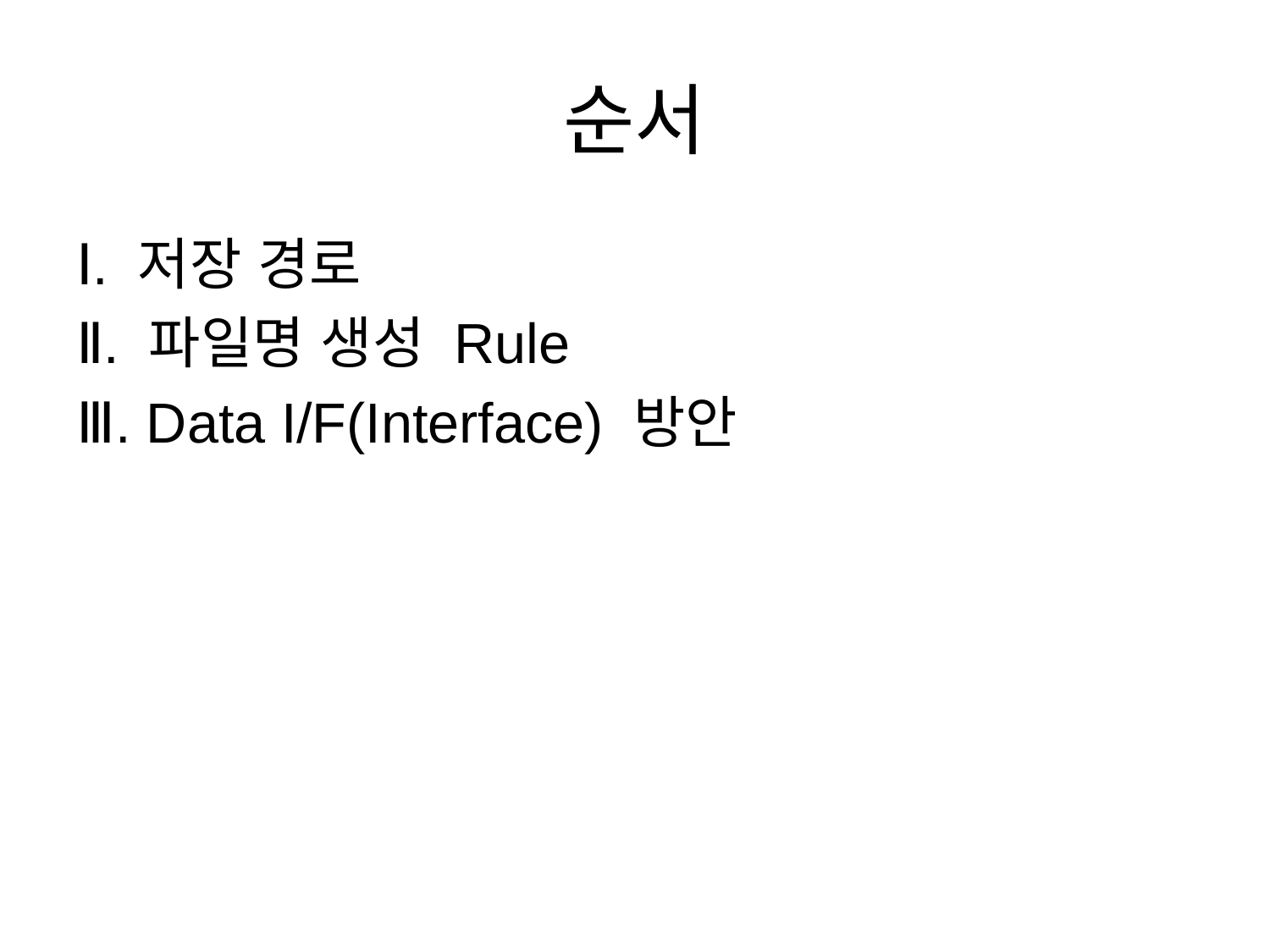

# 순서
Ⅰ. 저장 경로
Ⅱ. 파일명 생성 Rule
Ⅲ. Data I/F(Interface) 방안